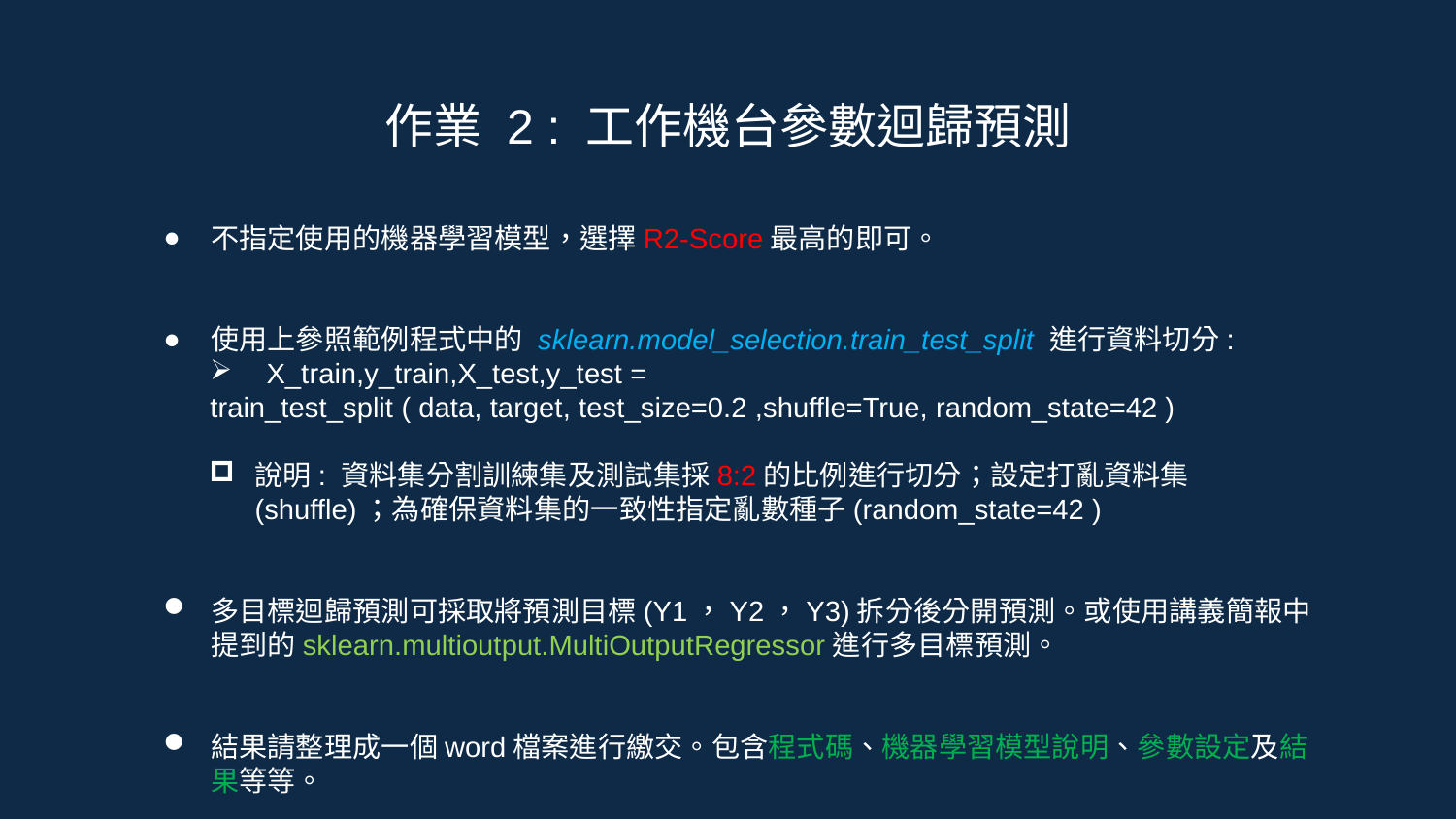

# 作業 2 : 工作機台參數迴歸預測
不指定使用的機器學習模型，選擇R2-Score最高的即可。

使用上參照範例程式中的 sklearn.model_selection.train_test_split 進行資料切分:
X_train,y_train,X_test,y_test =
train_test_split ( data, target, test_size=0.2 ,shuffle=True, random_state=42 )

說明: 資料集分割訓練集及測試集採8:2的比例進行切分；設定打亂資料集 (shuffle)；為確保資料集的一致性指定亂數種子(random_state=42 )

多目標迴歸預測可採取將預測目標(Y1，Y2，Y3)拆分後分開預測。或使用講義簡報中提到的sklearn.multioutput.MultiOutputRegressor進行多目標預測。

結果請整理成一個word檔案進行繳交。包含程式碼、機器學習模型說明、參數設定及結果等等。